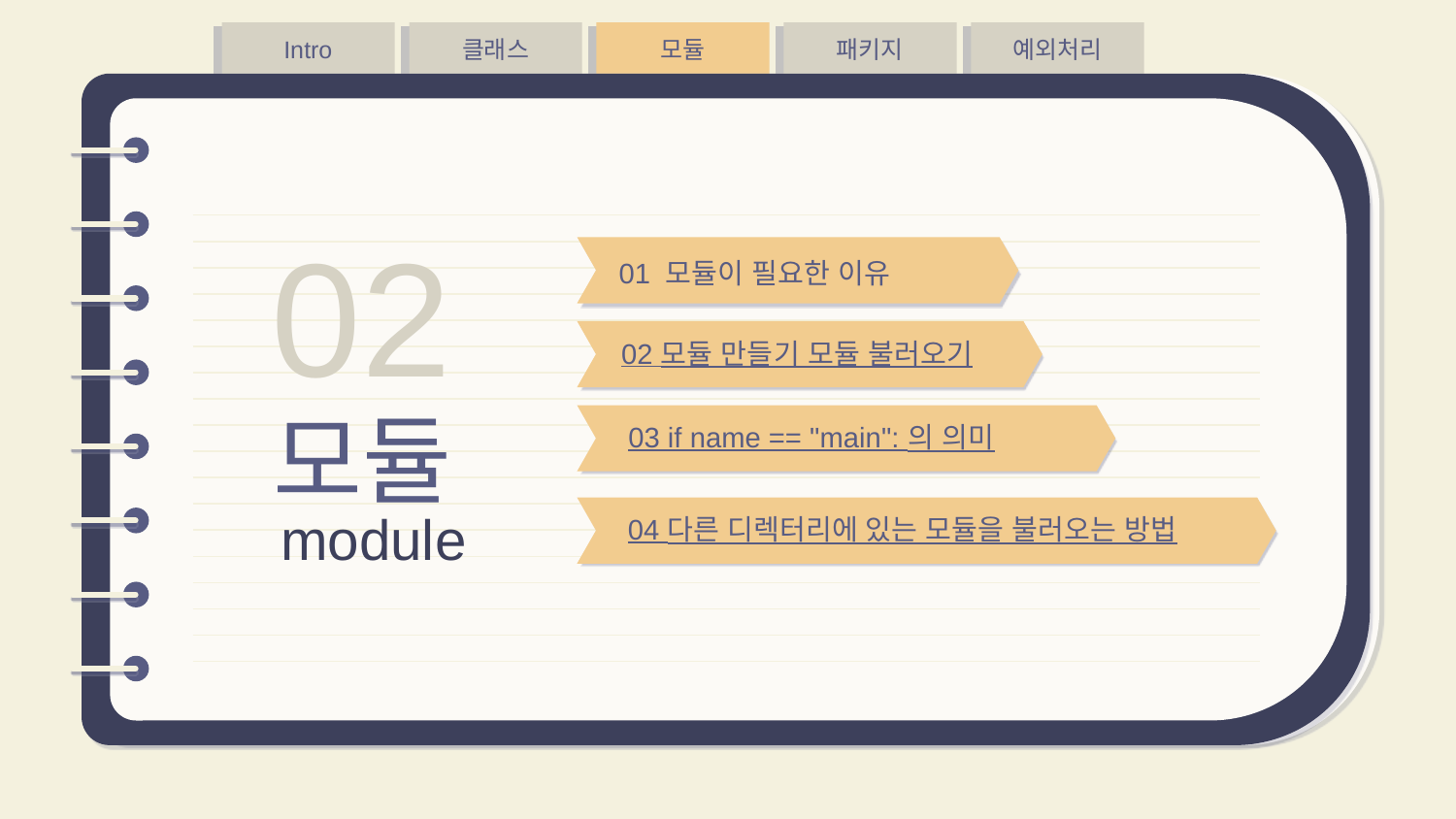

02

01 모듈이 필요한 이유

02 모듈 만들기 모듈 불러오기
모듈
module

03 if name == "main": 의 의미

04 다른 디렉터리에 있는 모듈을 불러오는 방법